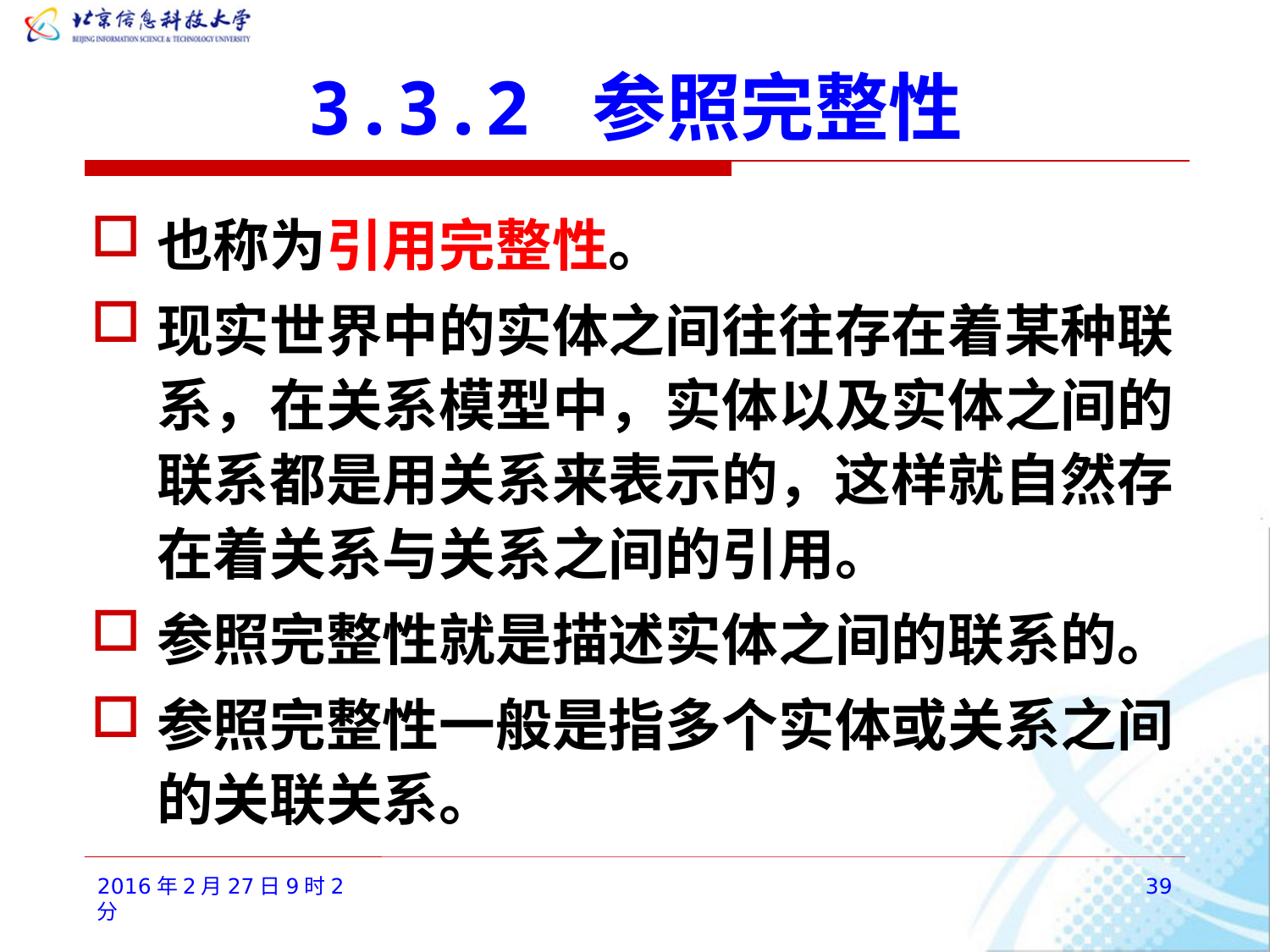

# 3.3.2 参照完整性
也称为引用完整性。
现实世界中的实体之间往往存在着某种联系，在关系模型中，实体以及实体之间的联系都是用关系来表示的，这样就自然存在着关系与关系之间的引用。
参照完整性就是描述实体之间的联系的。
参照完整性一般是指多个实体或关系之间的关联关系。
2016年2月27日9时2分
39